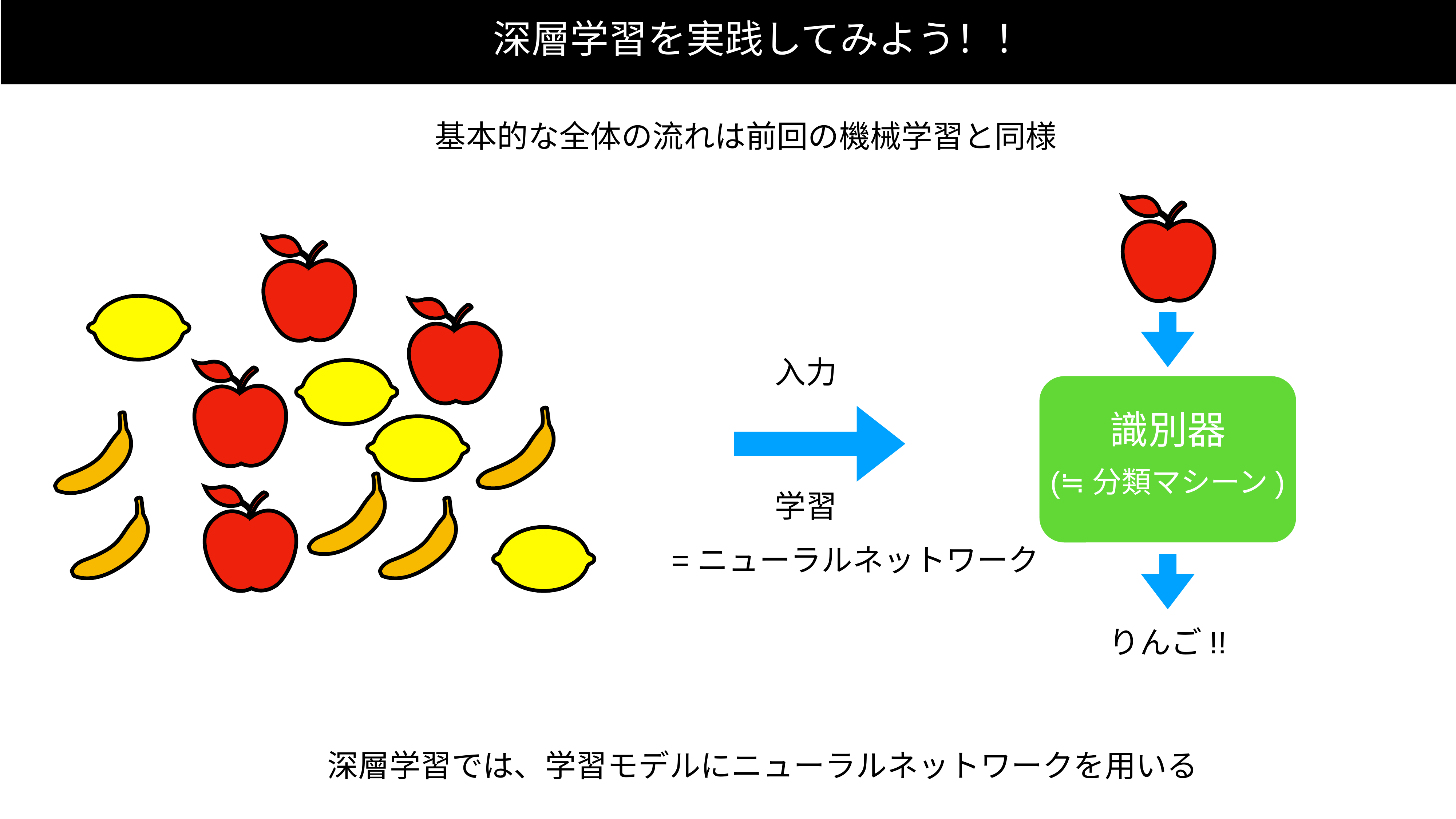

深層学習を実践してみよう！！
基本的な全体の流れは前回の機械学習と同様

入力

識別器

(≒分類マシーン)

学習

=ニューラルネットワーク

りんご!!
深層学習では、学習モデルにニューラルネットワークを用いる